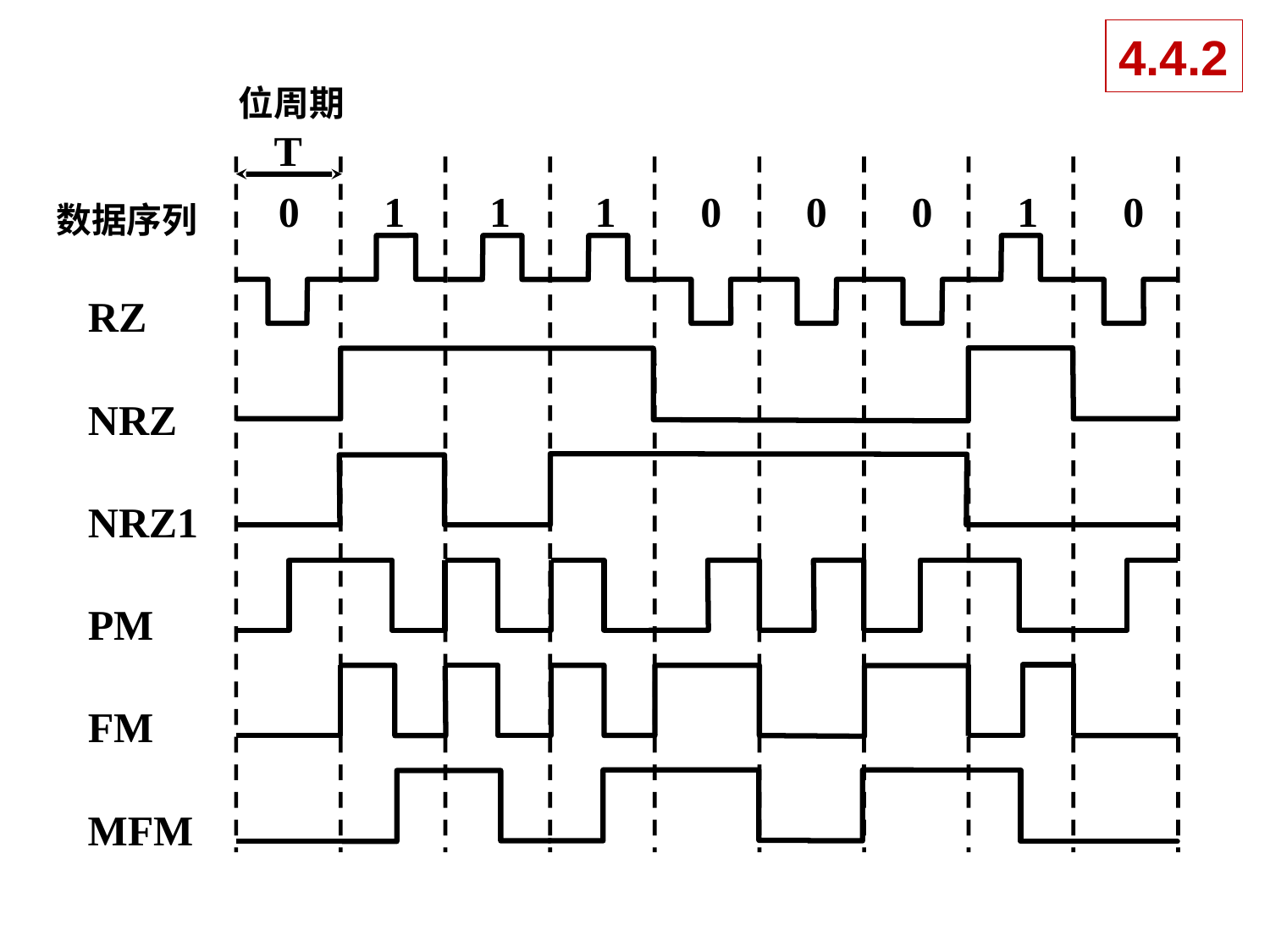

4.4.2
位周期
T

0
1
1
1
0
0
0
1
0
数据序列

RZ

NRZ

NRZ1

PM

FM

MFM